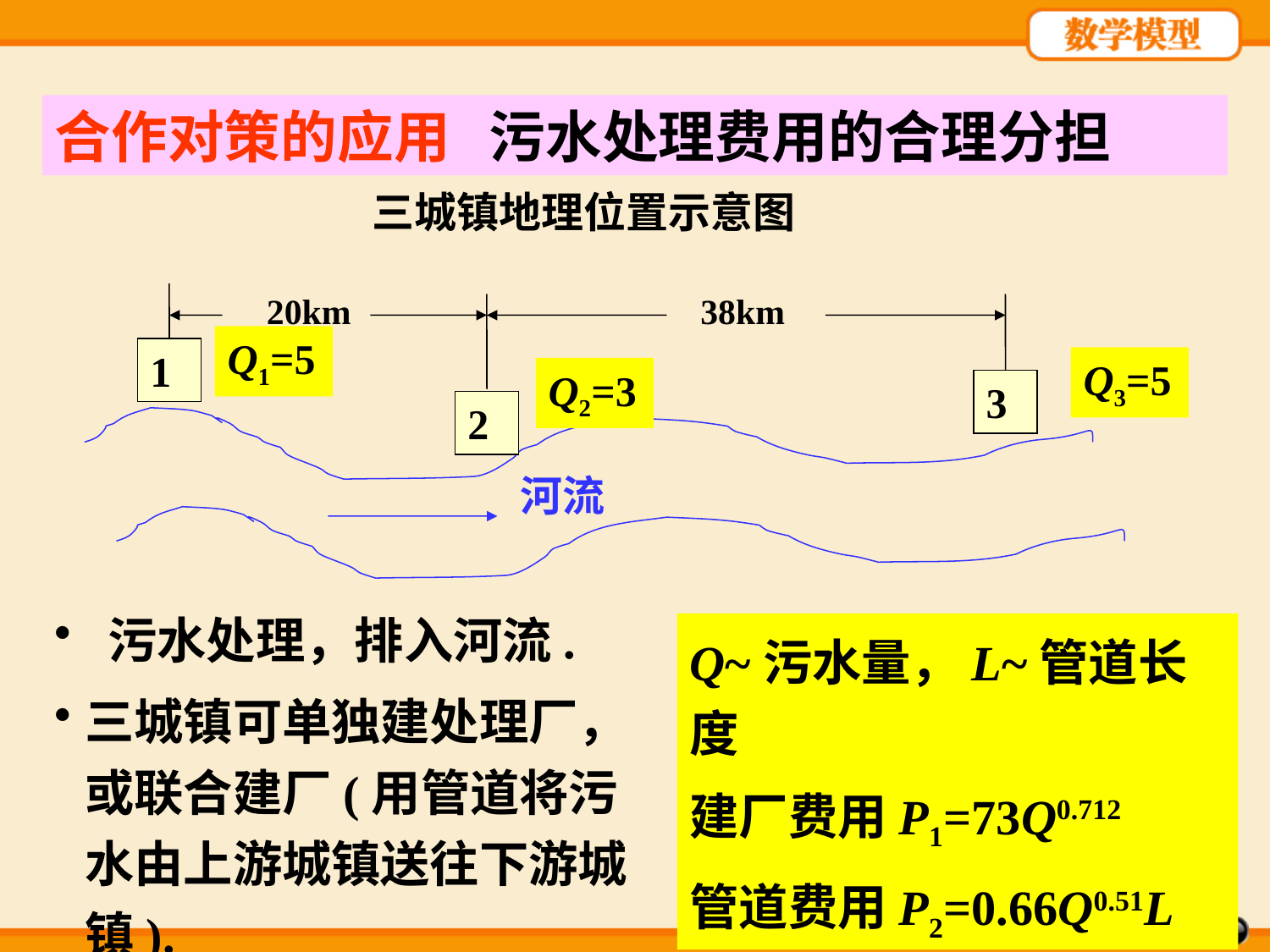

合作对策的应用   污水处理费用的合理分担
三城镇地理位置示意图

20km
38km

1
3
2

河流

Q1=5
Q3=5
Q2=3
 污水处理，排入河流.
Q~污水量，L~管道长度
建厂费用P1=73Q0.712
管道费用P2=0.66Q0.51L
三城镇可单独建处理厂，或联合建厂(用管道将污水由上游城镇送往下游城镇).